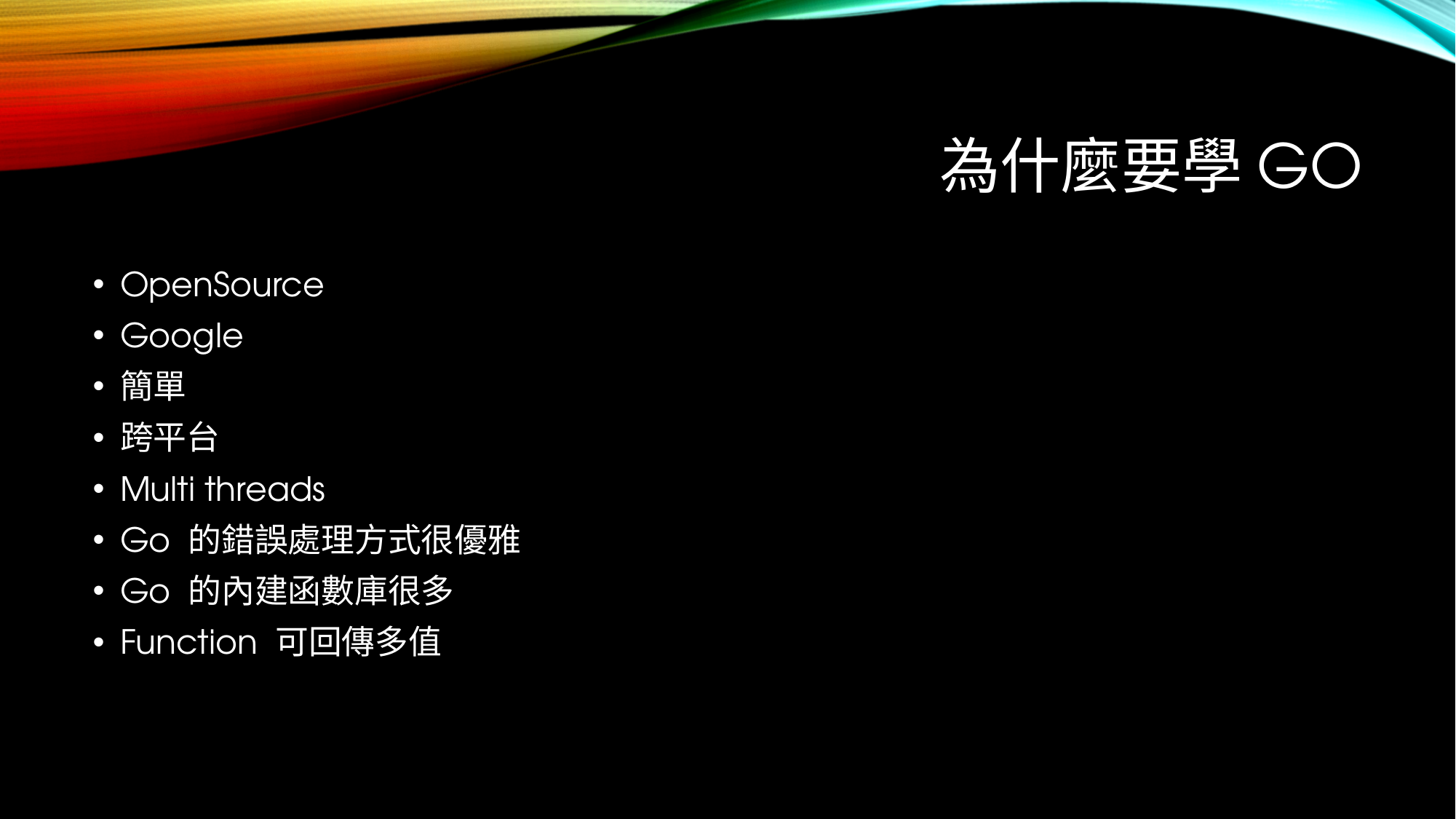

# 為什麼要學Go
OpenSource
Google
簡單
跨平台
Multi threads
Go 的錯誤處理方式很優雅
Go 的內建函數庫很多
Function 可回傳多值